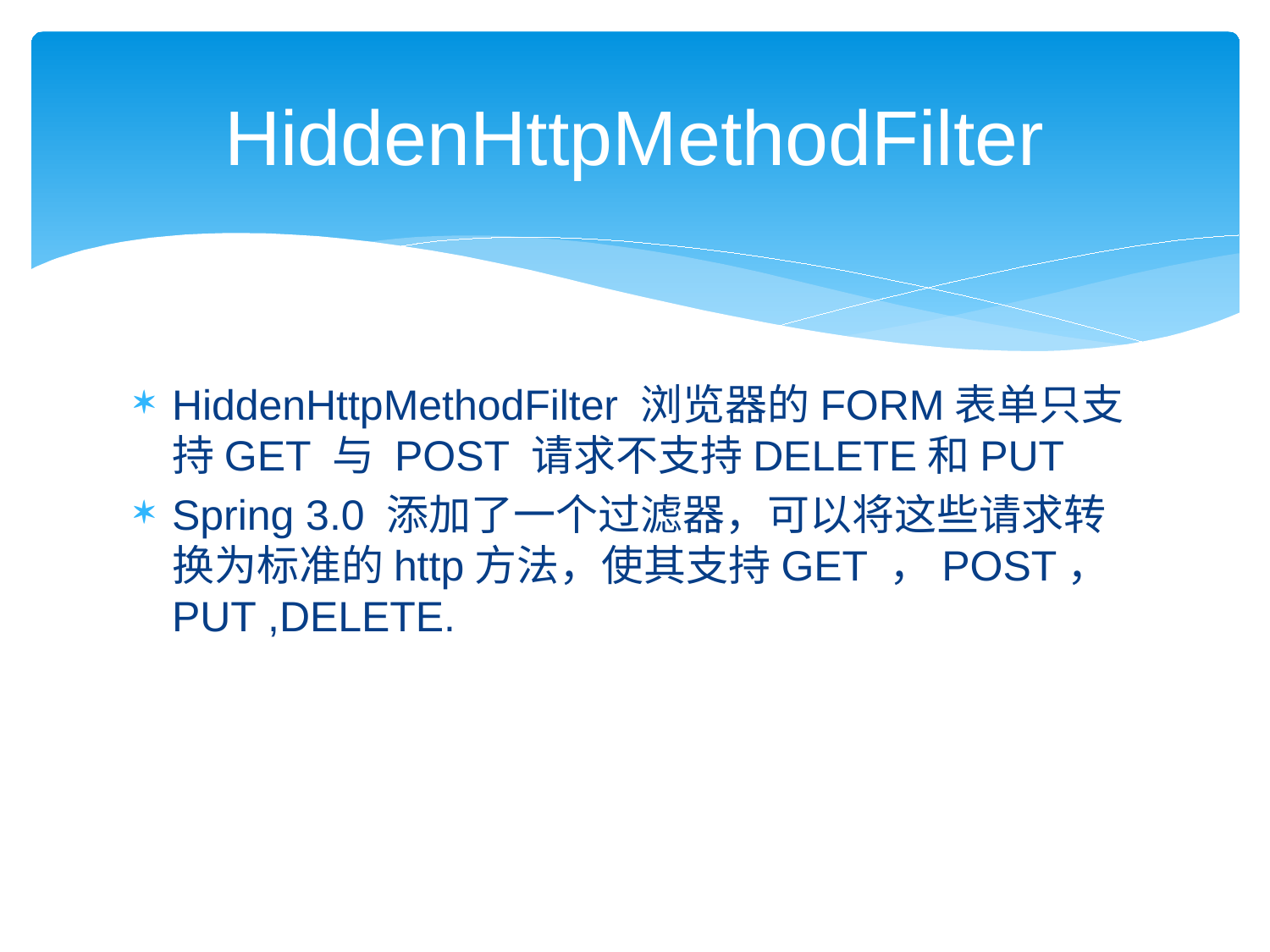

# HiddenHttpMethodFilter
HiddenHttpMethodFilter 浏览器的FORM表单只支持GET 与 POST 请求不支持DELETE和PUT
Spring 3.0 添加了一个过滤器，可以将这些请求转换为标准的http方法，使其支持GET ，POST，PUT ,DELETE.